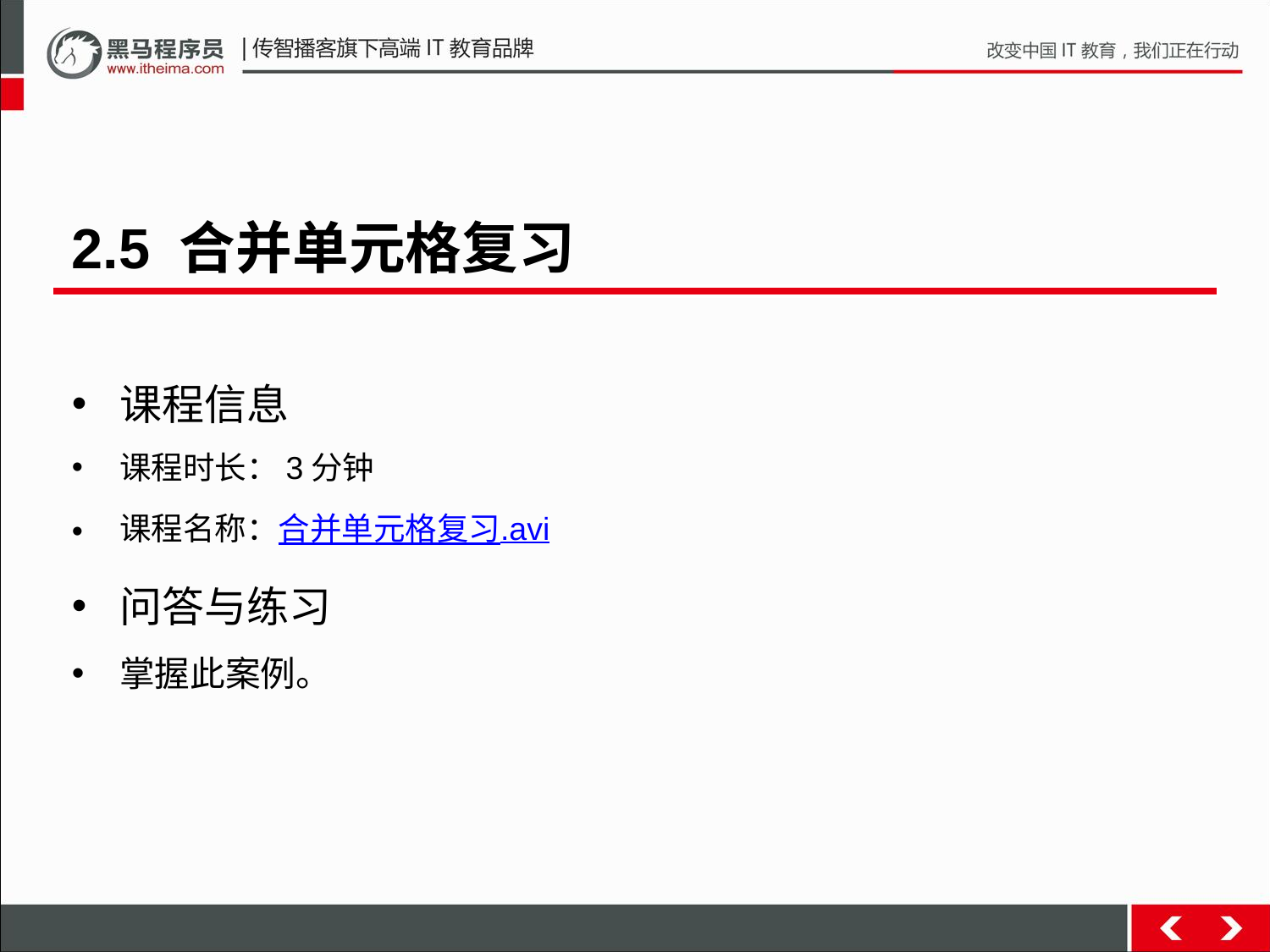

2.5 合并单元格复习
课程信息
课程时长：3分钟
课程名称：合并单元格复习.avi
问答与练习
掌握此案例。